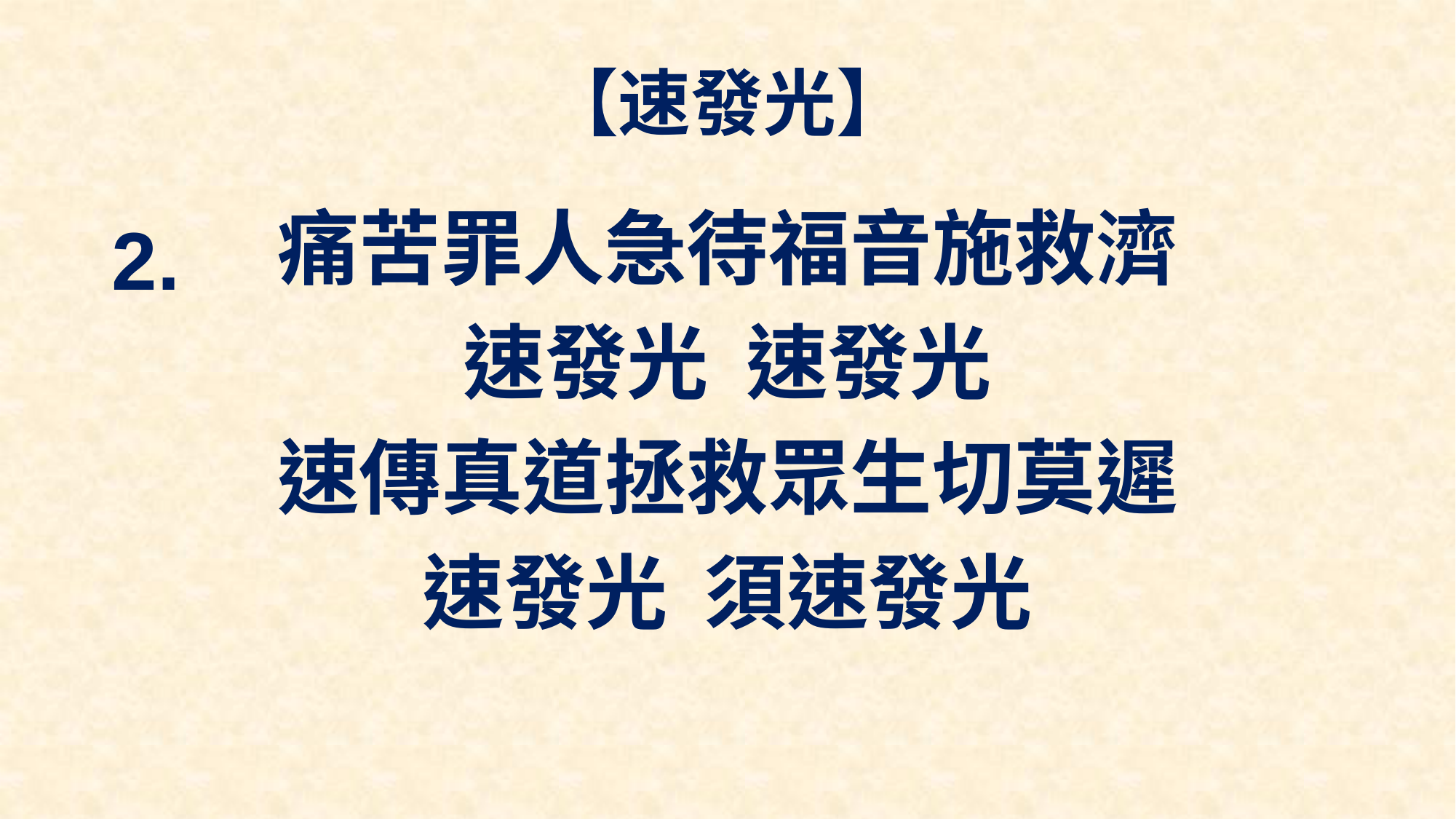

# 【速發光】
痛苦罪人急待福音施救濟
速發光  速發光
速傳真道拯救眾生切莫遲
速發光  須速發光
2.